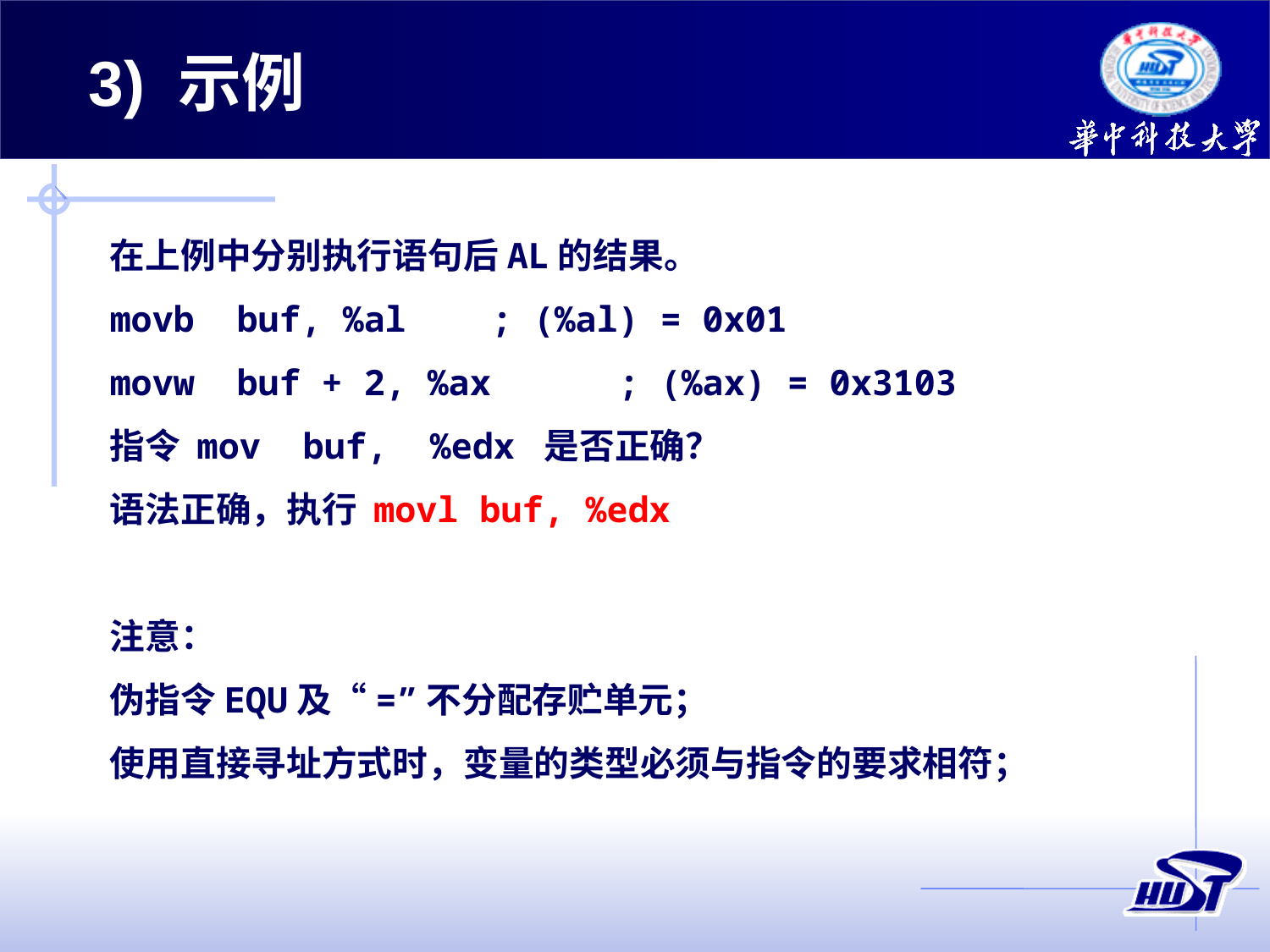

3) 示例
在上例中分别执行语句后AL的结果。
movb  buf, %al	; (%al) = 0x01
movw  buf + 2, %ax	; (%ax) = 0x3103
指令 mov  buf,  %edx 是否正确？
语法正确，执行 movl buf, %edx

注意：
伪指令EQU及“=”不分配存贮单元；
使用直接寻址方式时，变量的类型必须与指令的要求相符；